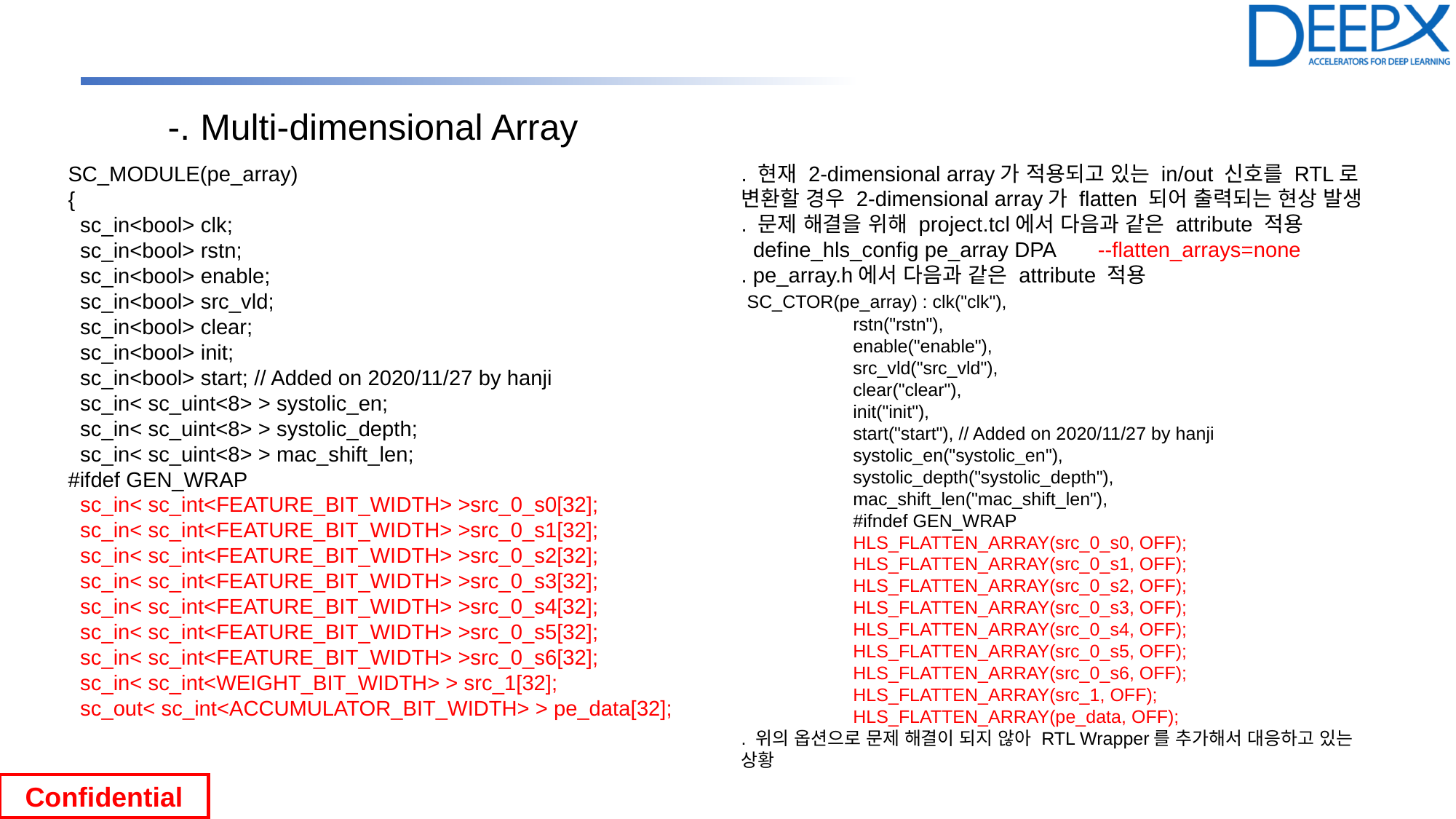

-. Multi-dimensional Array
. 현재 2-dimensional array가 적용되고 있는 in/out 신호를 RTL로
변환할 경우 2-dimensional array가 flatten 되어 출력되는 현상 발생
. 문제 해결을 위해 project.tcl에서 다음과 같은 attribute 적용
  define_hls_config pe_array DPA       --flatten_arrays=none
. pe_array.h에서 다음과 같은 attribute 적용
 SC_CTOR(pe_array) : clk("clk"),
                      rstn("rstn"),
                      enable("enable"),
                      src_vld("src_vld"),
                      clear("clear"),
                      init("init"),
                      start("start"), // Added on 2020/11/27 by hanji
                      systolic_en("systolic_en"),
                      systolic_depth("systolic_depth"),
                      mac_shift_len("mac_shift_len"),
                      #ifndef GEN_WRAP
                      HLS_FLATTEN_ARRAY(src_0_s0, OFF);
                      HLS_FLATTEN_ARRAY(src_0_s1, OFF);
                      HLS_FLATTEN_ARRAY(src_0_s2, OFF);
                      HLS_FLATTEN_ARRAY(src_0_s3, OFF);
                      HLS_FLATTEN_ARRAY(src_0_s4, OFF);
                      HLS_FLATTEN_ARRAY(src_0_s5, OFF);
                      HLS_FLATTEN_ARRAY(src_0_s6, OFF);
                      HLS_FLATTEN_ARRAY(src_1, OFF);
                      HLS_FLATTEN_ARRAY(pe_data, OFF);
. 위의 옵션으로 문제 해결이 되지 않아 RTL Wrapper를 추가해서 대응하고 있는
상황
SC_MODULE(pe_array)
{
  sc_in<bool> clk;
  sc_in<bool> rstn;
  sc_in<bool> enable;
  sc_in<bool> src_vld;
  sc_in<bool> clear;
  sc_in<bool> init;
  sc_in<bool> start; // Added on 2020/11/27 by hanji
  sc_in< sc_uint<8> > systolic_en;
  sc_in< sc_uint<8> > systolic_depth;
  sc_in< sc_uint<8> > mac_shift_len;
#ifdef GEN_WRAP
  sc_in< sc_int<FEATURE_BIT_WIDTH> >src_0_s0[32];
  sc_in< sc_int<FEATURE_BIT_WIDTH> >src_0_s1[32];
  sc_in< sc_int<FEATURE_BIT_WIDTH> >src_0_s2[32];
  sc_in< sc_int<FEATURE_BIT_WIDTH> >src_0_s3[32];
  sc_in< sc_int<FEATURE_BIT_WIDTH> >src_0_s4[32];
  sc_in< sc_int<FEATURE_BIT_WIDTH> >src_0_s5[32];
  sc_in< sc_int<FEATURE_BIT_WIDTH> >src_0_s6[32];
  sc_in< sc_int<WEIGHT_BIT_WIDTH> > src_1[32];
  sc_out< sc_int<ACCUMULATOR_BIT_WIDTH> > pe_data[32];